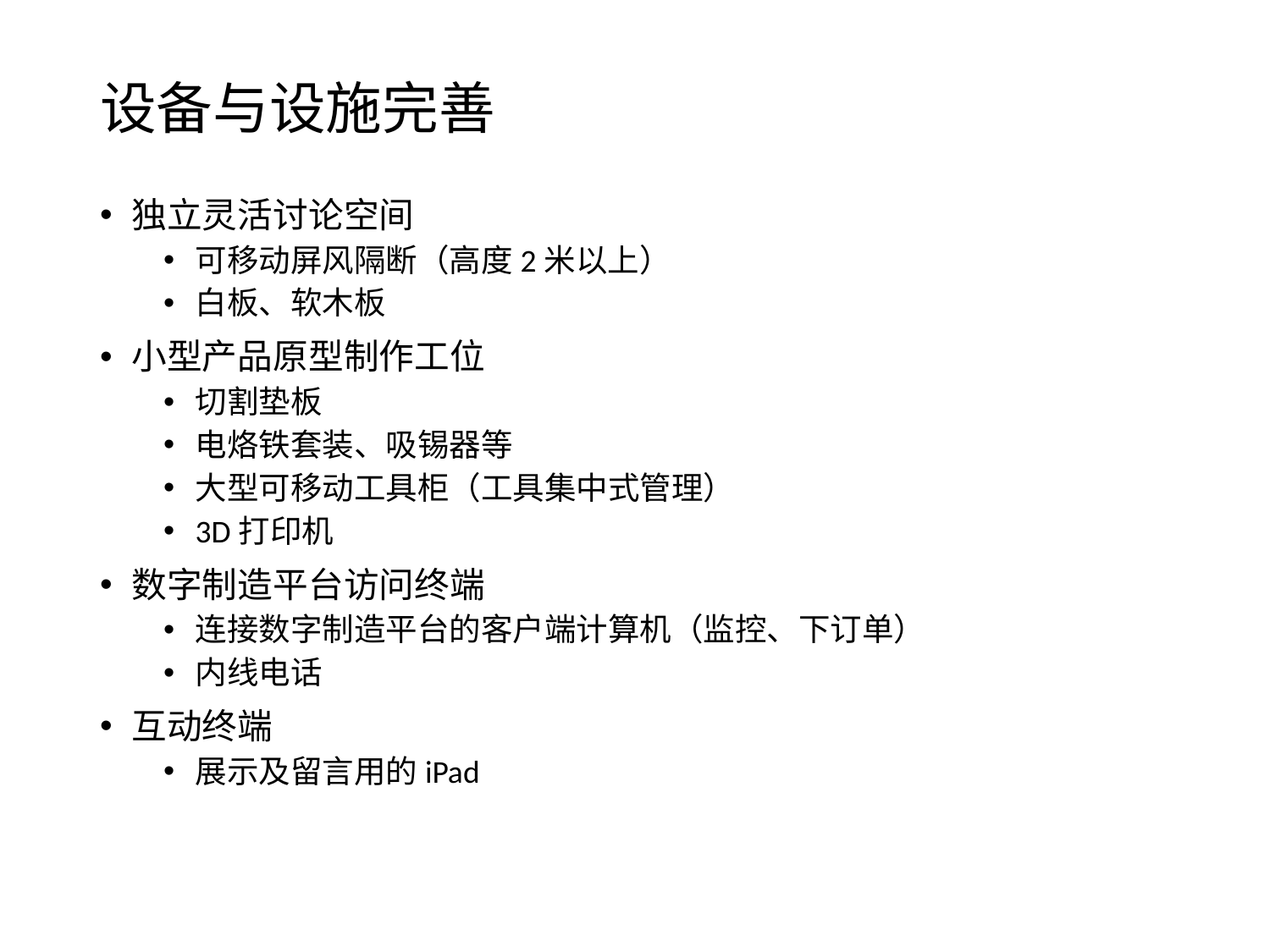

# 设备与设施完善
独立灵活讨论空间
可移动屏风隔断（高度2米以上）
白板、软木板
小型产品原型制作工位
切割垫板
电烙铁套装、吸锡器等
大型可移动工具柜（工具集中式管理）
3D打印机
数字制造平台访问终端
连接数字制造平台的客户端计算机（监控、下订单）
内线电话
互动终端
展示及留言用的iPad